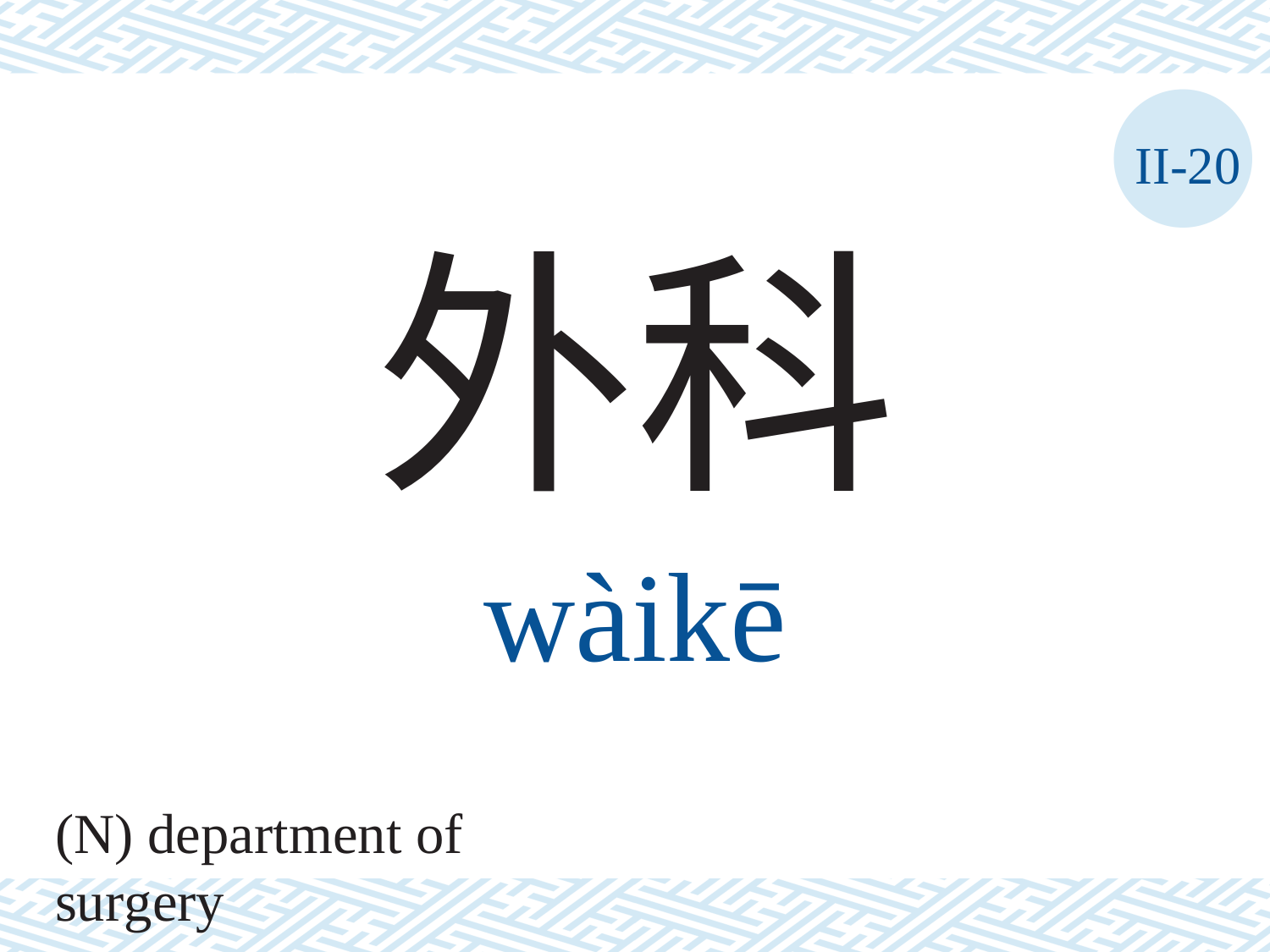

II-20
外科
wàikē
(N) department of surgery